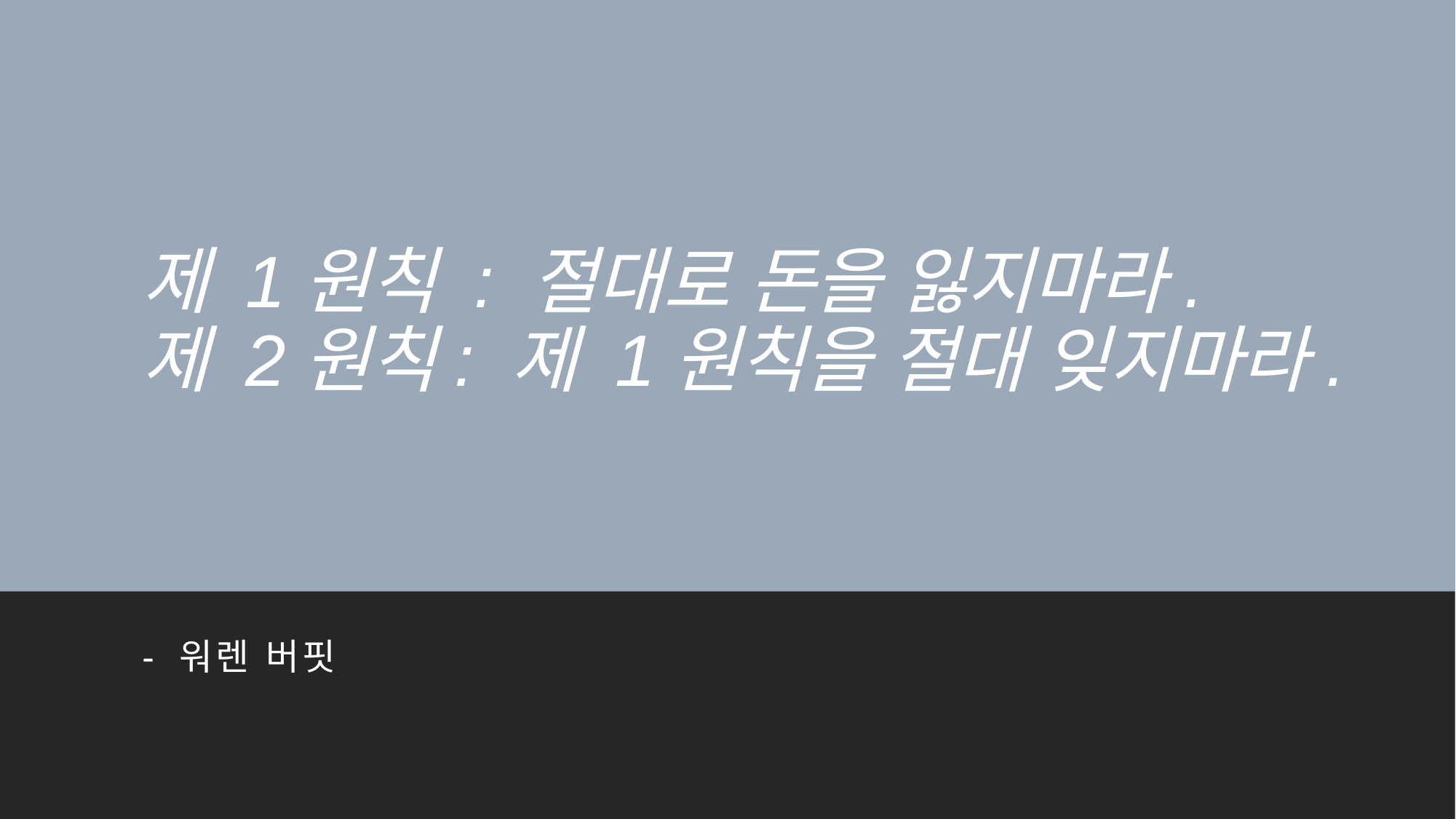

# 제 1원칙 : 절대로 돈을 잃지마라. 제 2원칙: 제 1원칙을 절대 잊지마라.

- 워렌 버핏